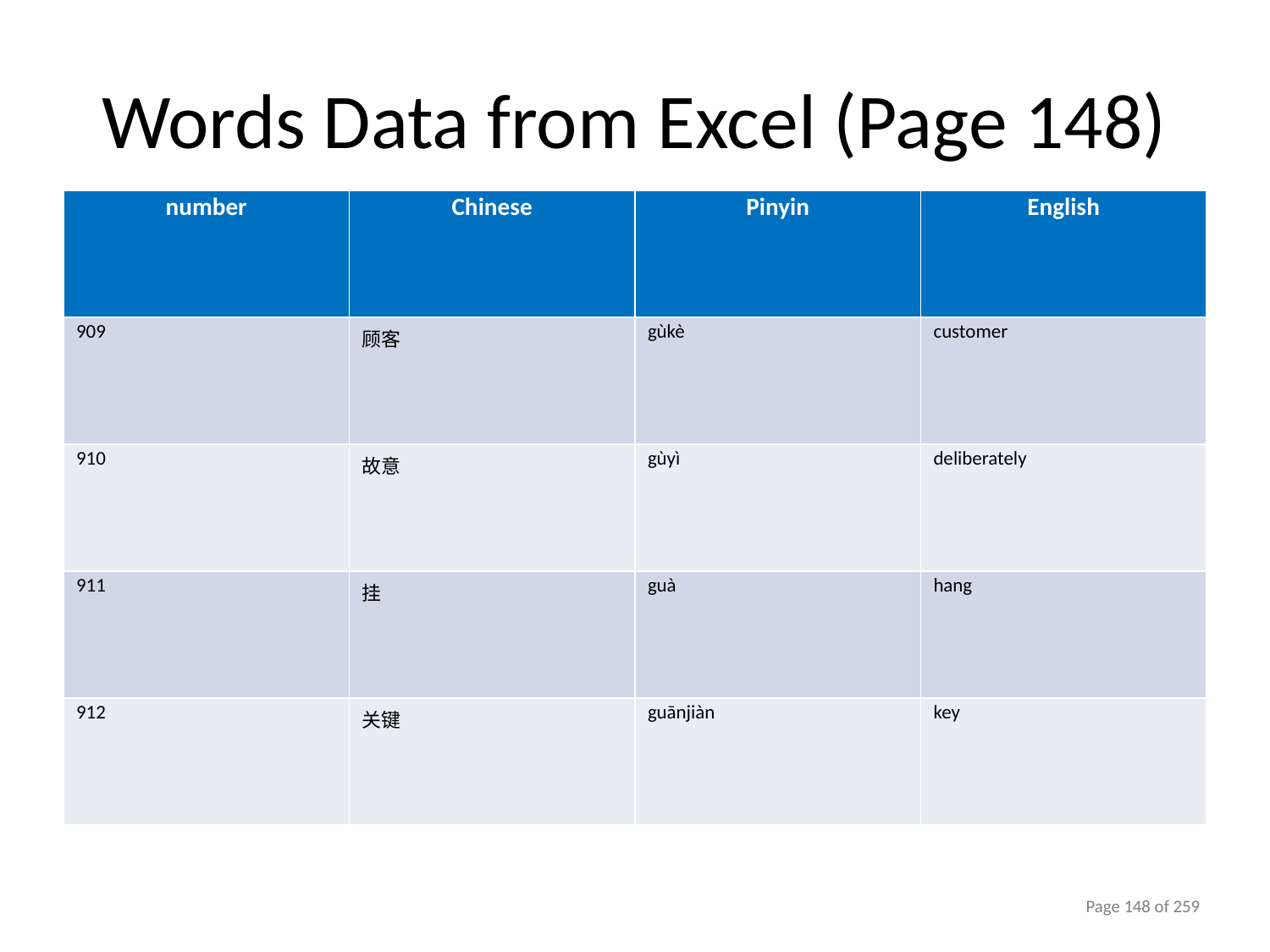

# Words Data from Excel (Page 148)
| number | Chinese | Pinyin | English |
| --- | --- | --- | --- |
| 909 | 顾客 | gùkè | customer |
| 910 | 故意 | gùyì | deliberately |
| 911 | 挂 | guà | hang |
| 912 | 关键 | guānjiàn | key |

Page 148 of 259